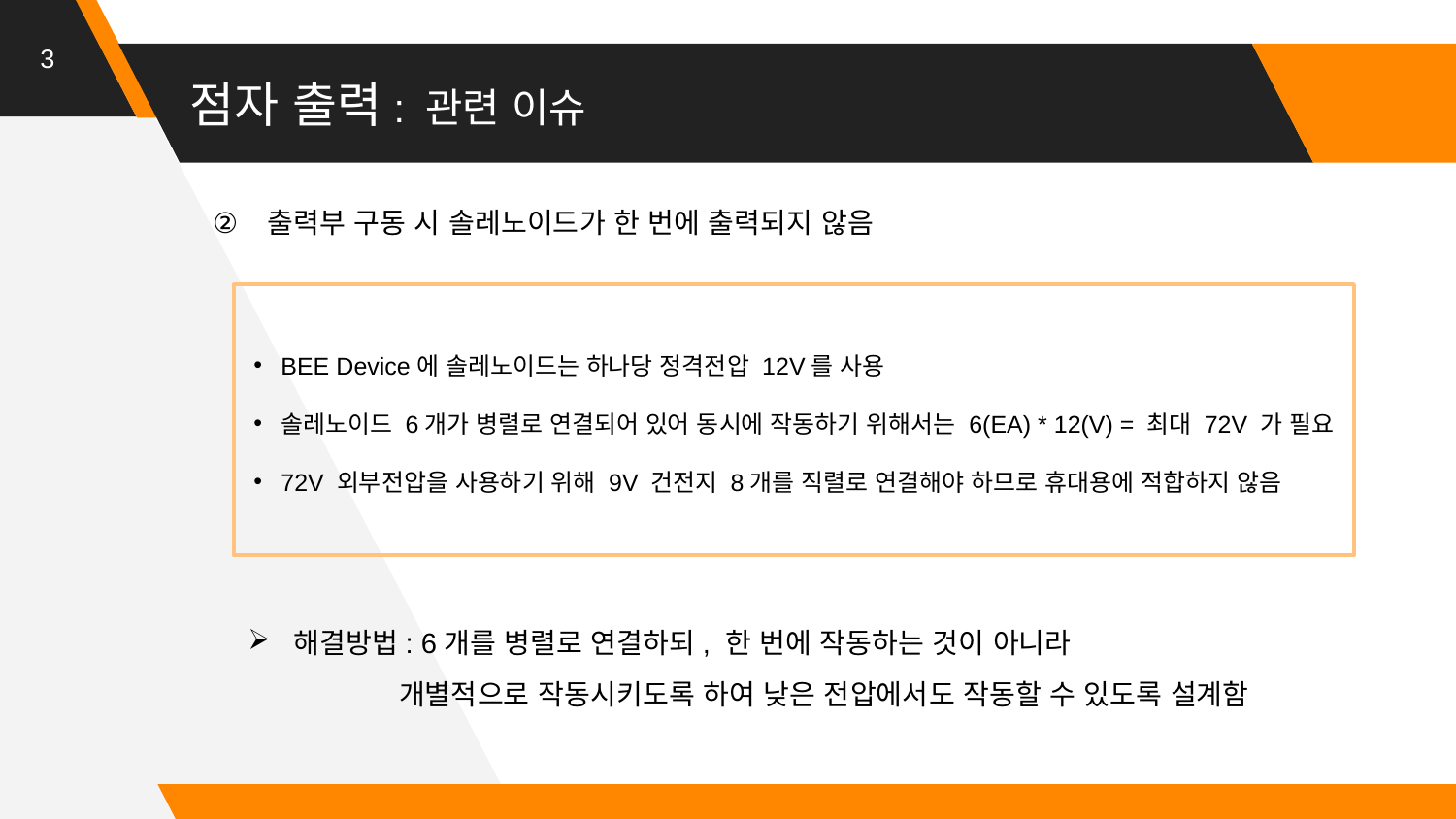

3
# 점자 출력: 관련 이슈
출력부 구동 시 솔레노이드가 한 번에 출력되지 않음

BEE Device에 솔레노이드는 하나당 정격전압 12V를 사용
솔레노이드 6개가 병렬로 연결되어 있어 동시에 작동하기 위해서는 6(EA) * 12(V) = 최대 72V 가 필요
72V 외부전압을 사용하기 위해 9V 건전지 8개를 직렬로 연결해야 하므로 휴대용에 적합하지 않음

해결방법: 6개를 병렬로 연결하되, 한 번에 작동하는 것이 아니라
                  개별적으로 작동시키도록 하여 낮은 전압에서도 작동할 수 있도록 설계함